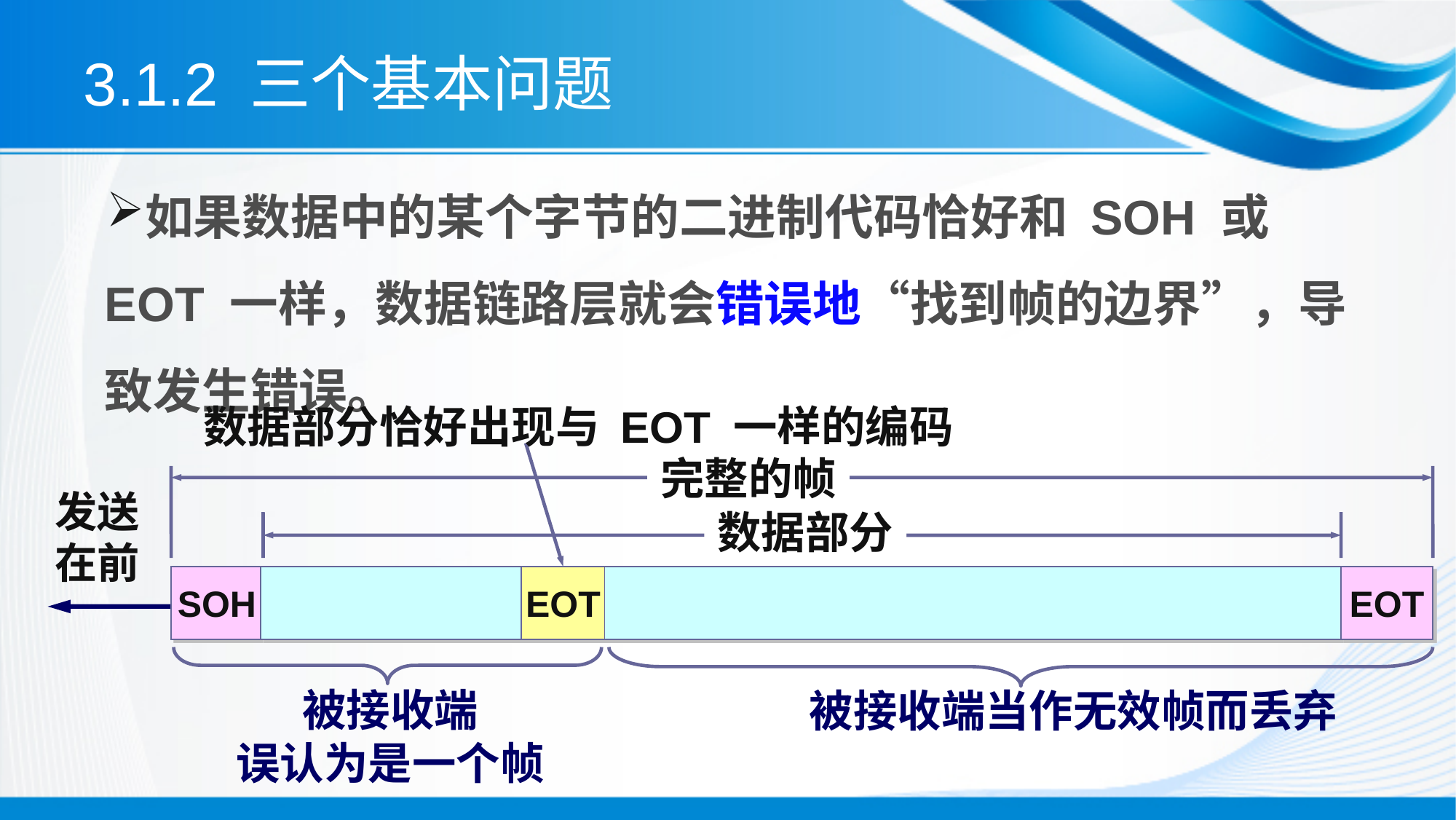

# 3.1.2 三个基本问题
如果数据中的某个字节的二进制代码恰好和 SOH 或 EOT 一样，数据链路层就会错误地“找到帧的边界”，导致发生错误。

数据部分恰好出现与 EOT 一样的编码

完整的帧

发送
在前
数据部分

SOH

EOT
EOT
被接收端
误认为是一个帧
被接收端当作无效帧而丢弃